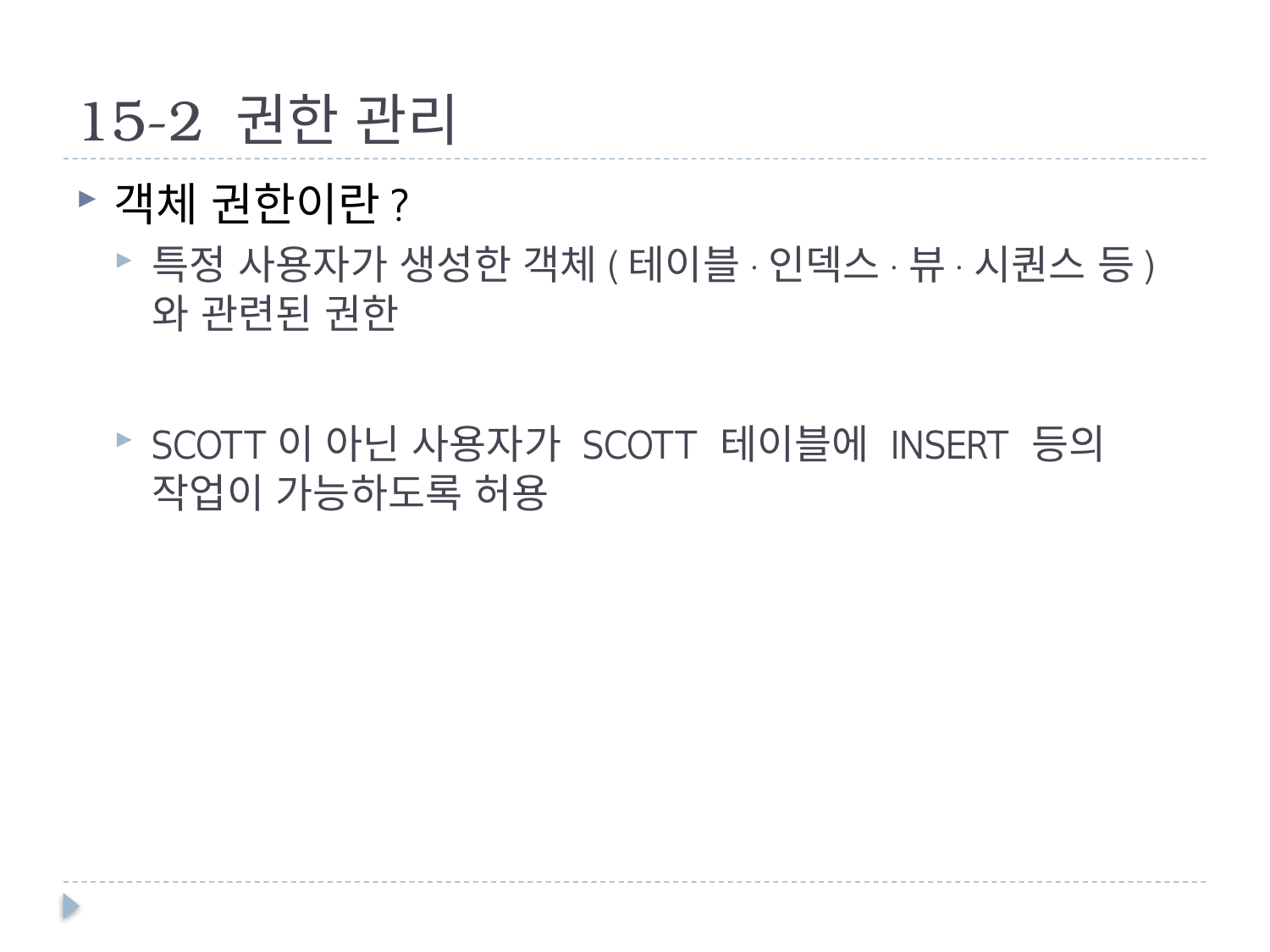

# 15-2 권한 관리
객체 권한이란?
특정 사용자가 생성한 객체(테이블·인덱스·뷰·시퀀스 등)와 관련된 권한

SCOTT이 아닌 사용자가 SCOTT 테이블에 INSERT 등의 작업이 가능하도록 허용